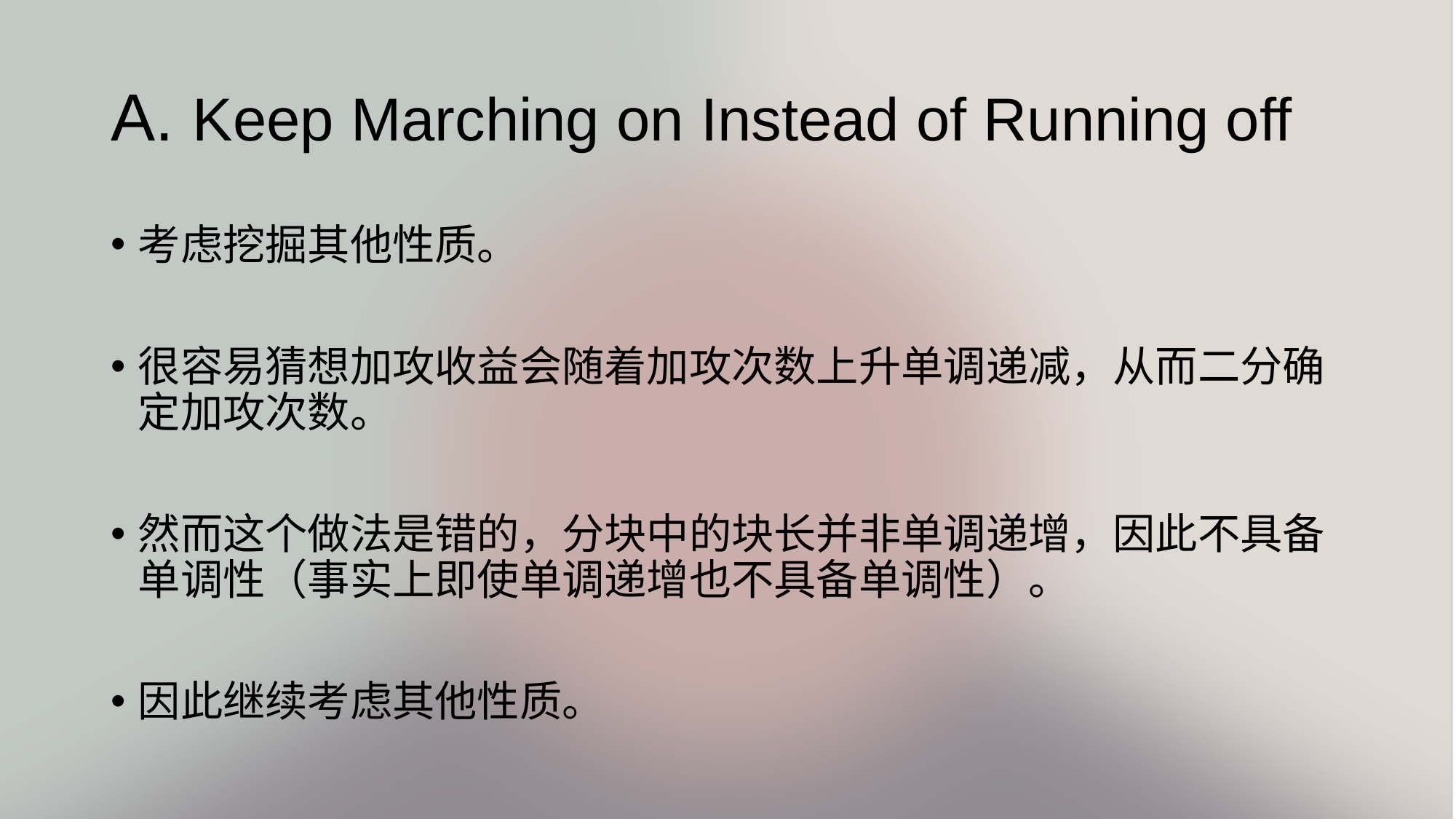

# A. Keep Marching on Instead of Running off
考虑挖掘其他性质。

很容易猜想加攻收益会随着加攻次数上升单调递减，从而二分确定加攻次数。

然而这个做法是错的，分块中的块长并非单调递增，因此不具备单调性（事实上即使单调递增也不具备单调性）。

因此继续考虑其他性质。